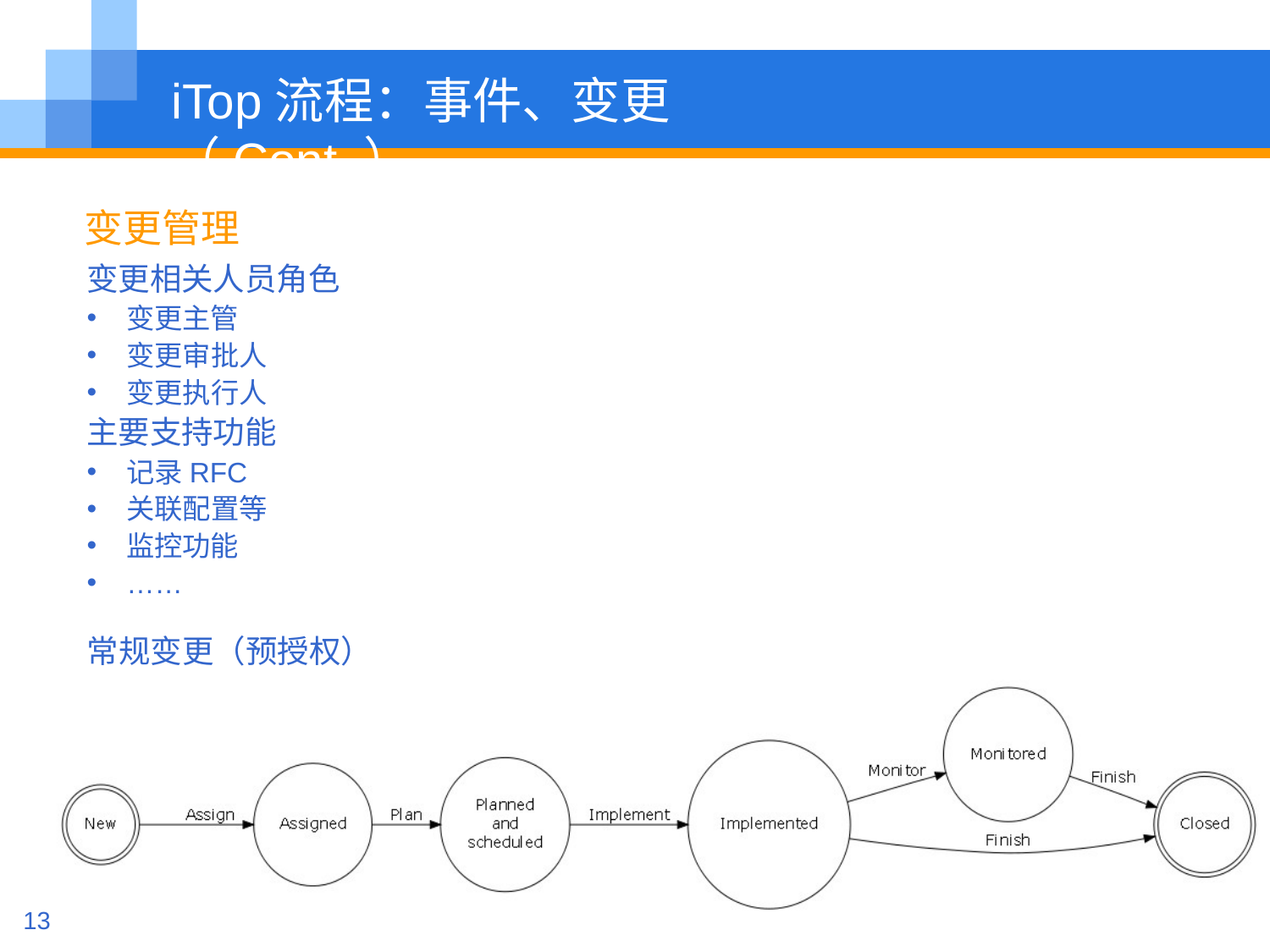

# iTop流程：事件、变更（Cont.）
变更管理
变更相关人员角色
变更主管
变更审批人
变更执行人
主要支持功能
记录RFC
关联配置等
监控功能
……

常规变更（预授权）

遵循
13